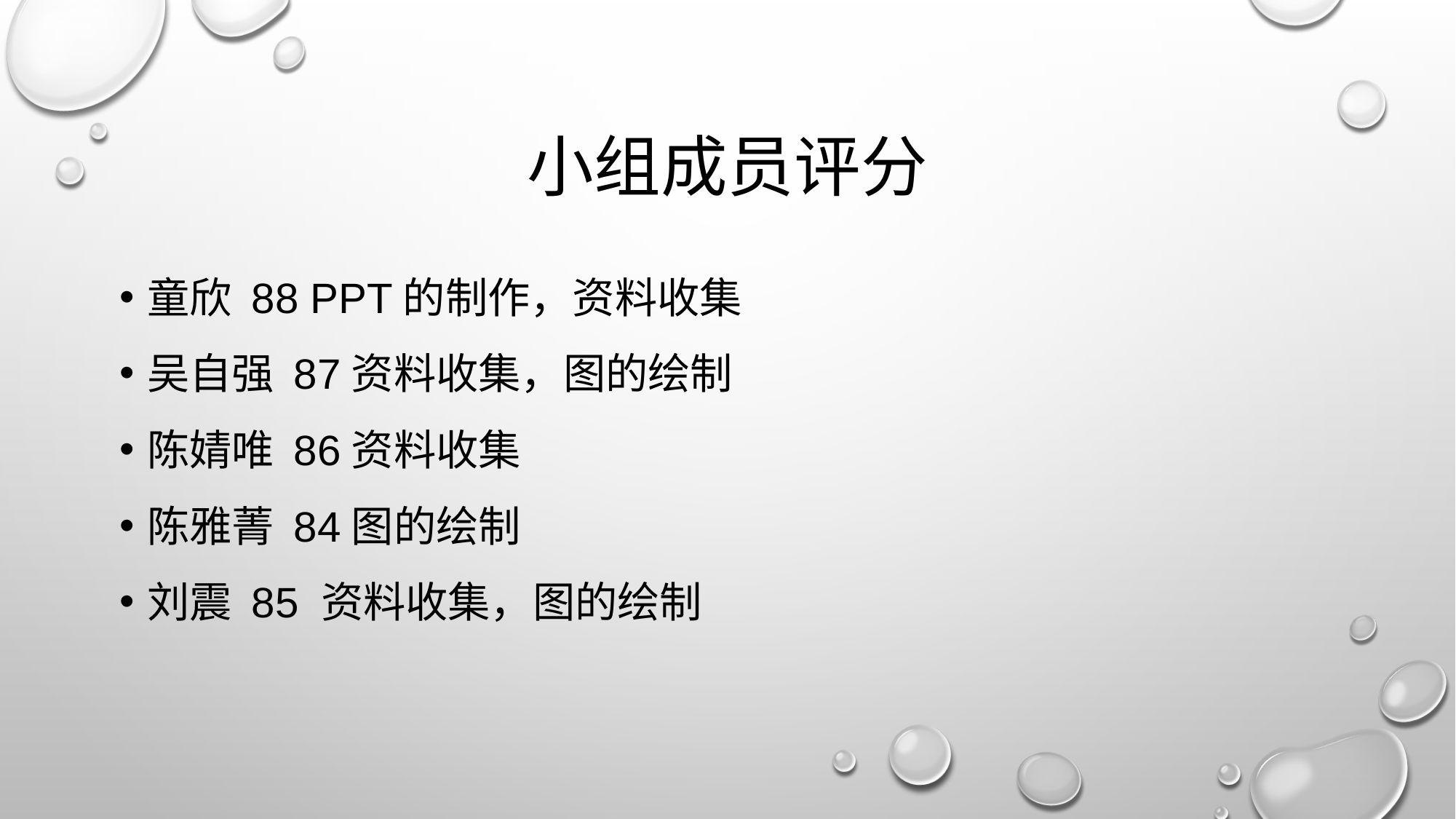

# 小组成员评分
童欣 88 PPT的制作，资料收集
吴自强 87资料收集，图的绘制
陈婧唯 86资料收集
陈雅菁 84图的绘制
刘震 85 资料收集，图的绘制